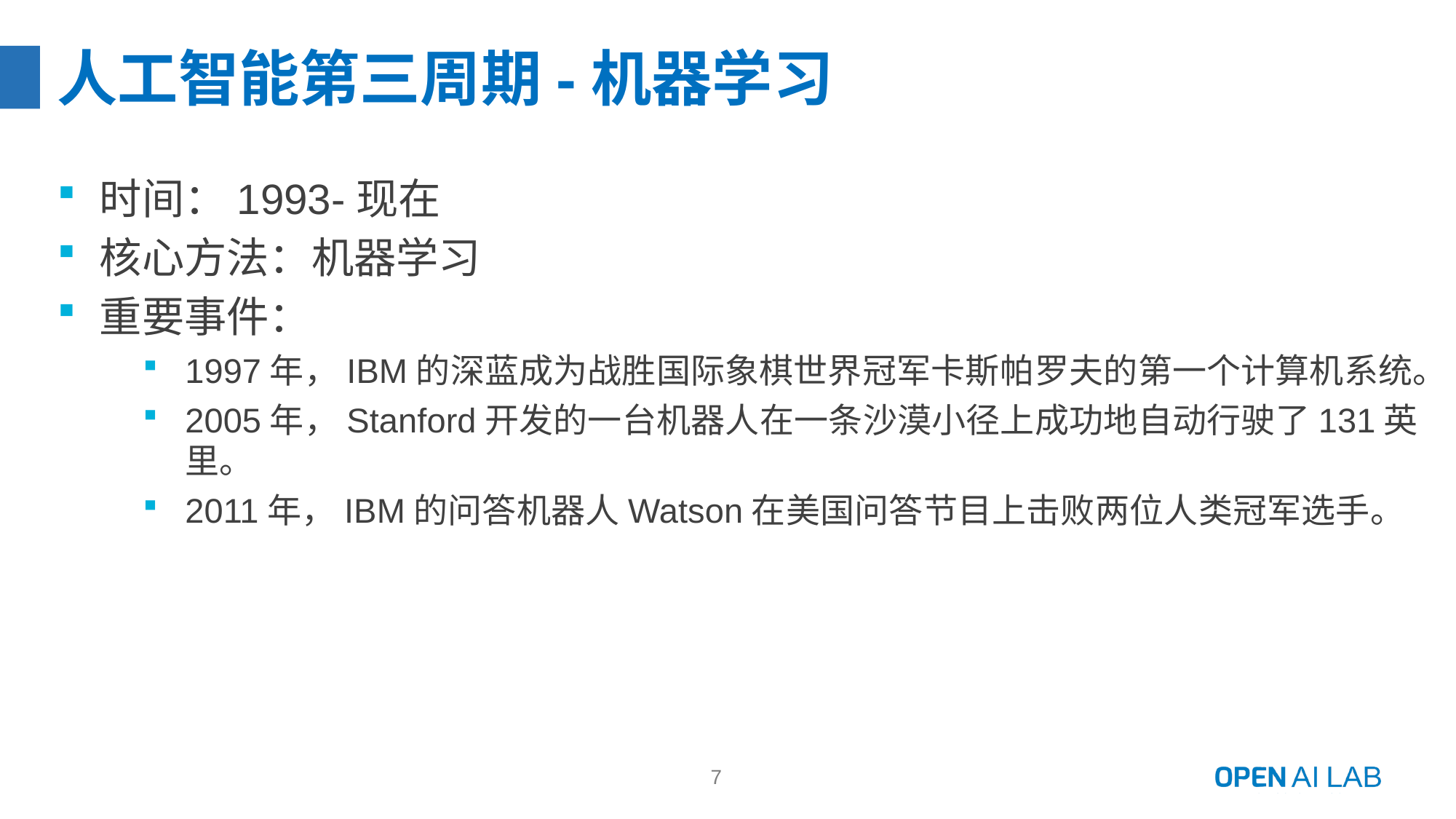

# 人工智能第三周期-机器学习

时间：1993-现在
核心方法：机器学习
重要事件：
1997年，IBM的深蓝成为战胜国际象棋世界冠军卡斯帕罗夫的第一个计算机系统。
2005年，Stanford开发的一台机器人在一条沙漠小径上成功地自动行驶了131英里。
2011年，IBM的问答机器人Watson在美国问答节目上击败两位人类冠军选手。